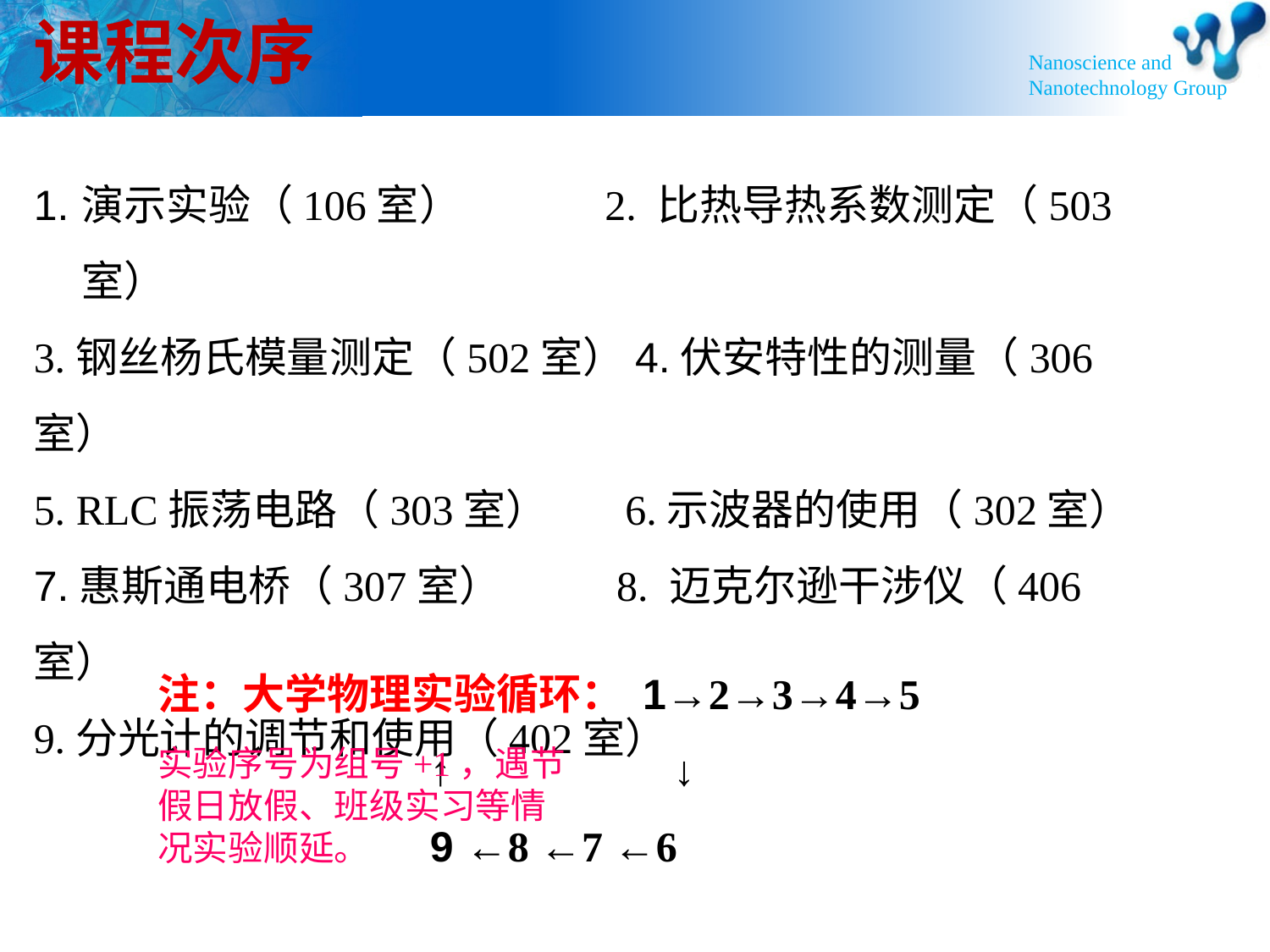

# 课程次序
演示实验（106室）              2. 比热导热系数测定（503室）
3.钢丝杨氏模量测定（502室）4.伏安特性的测量（306室）
5. RLC振荡电路（303室）       6.示波器的使用（302室）
7.惠斯通电桥（307室）           8. 迈克尔逊干涉仪（406室）
9.分光计的调节和使用（402室）
注：大学物理实验循环： 1→2→3→4→5
                       ↑                     ↓
                       9 ←8 ←7 ←6
实验序号为组号+1，遇节假日放假、班级实习等情况实验顺延。
20